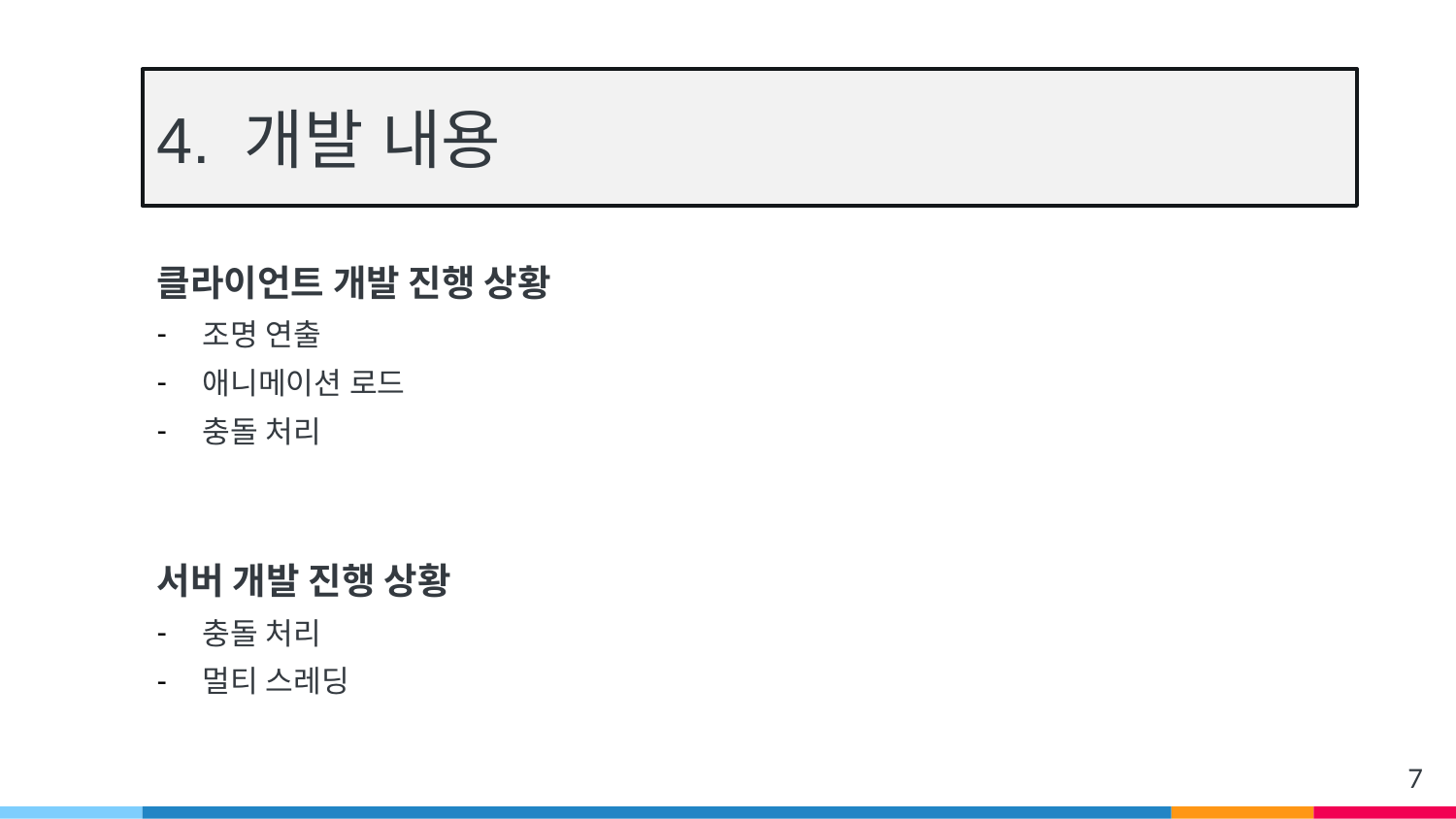

# 4. 개발 내용
클라이언트 개발 진행 상황
조명 연출
애니메이션 로드
충돌 처리

서버 개발 진행 상황
충돌 처리
멀티 스레딩
7